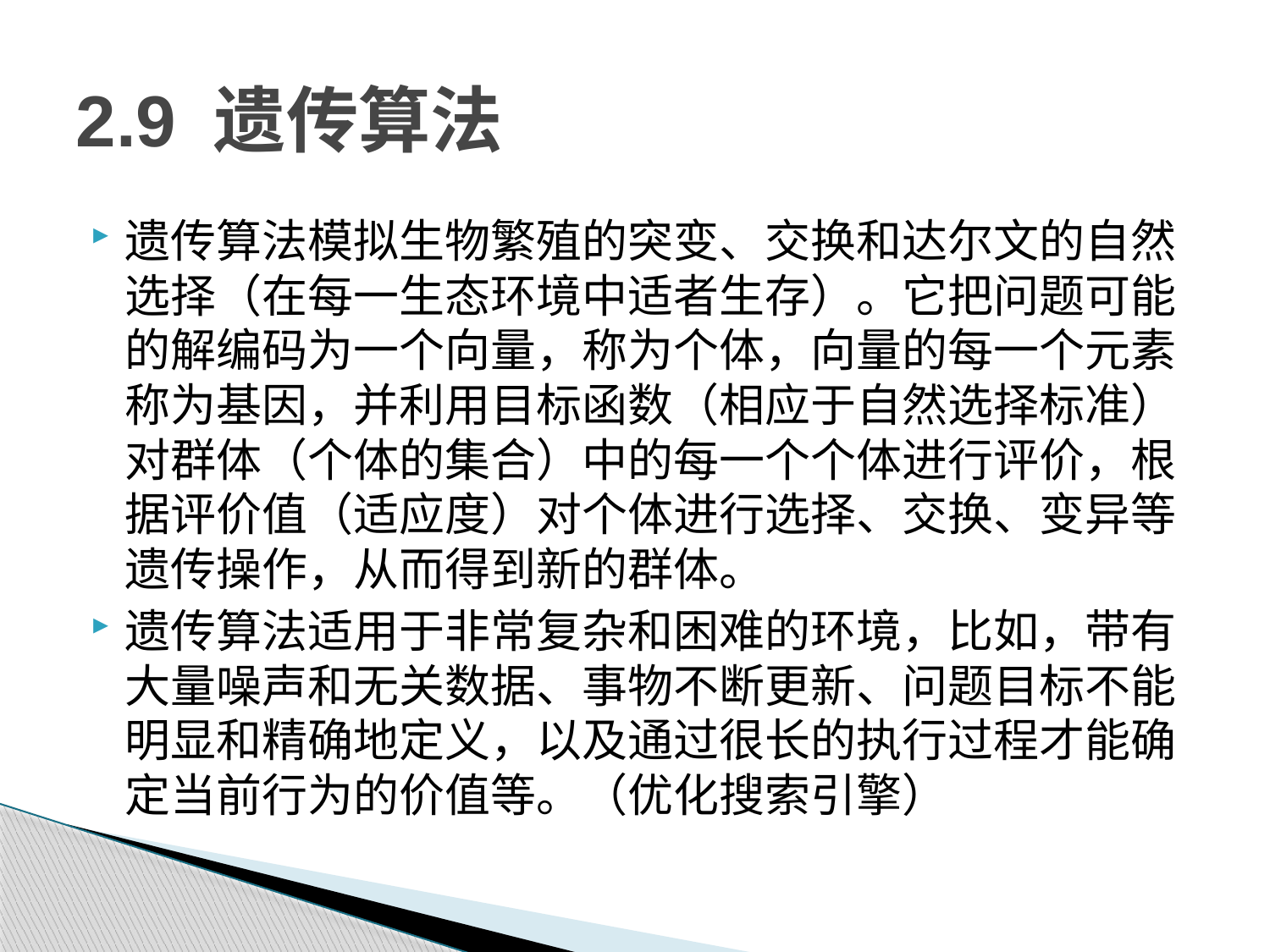

# 2.9 遗传算法
遗传算法模拟生物繁殖的突变、交换和达尔文的自然选择（在每一生态环境中适者生存）。它把问题可能的解编码为一个向量，称为个体，向量的每一个元素称为基因，并利用目标函数（相应于自然选择标准）对群体（个体的集合）中的每一个个体进行评价，根据评价值（适应度）对个体进行选择、交换、变异等遗传操作，从而得到新的群体。
遗传算法适用于非常复杂和困难的环境，比如，带有大量噪声和无关数据、事物不断更新、问题目标不能明显和精确地定义，以及通过很长的执行过程才能确定当前行为的价值等。（优化搜索引擎）